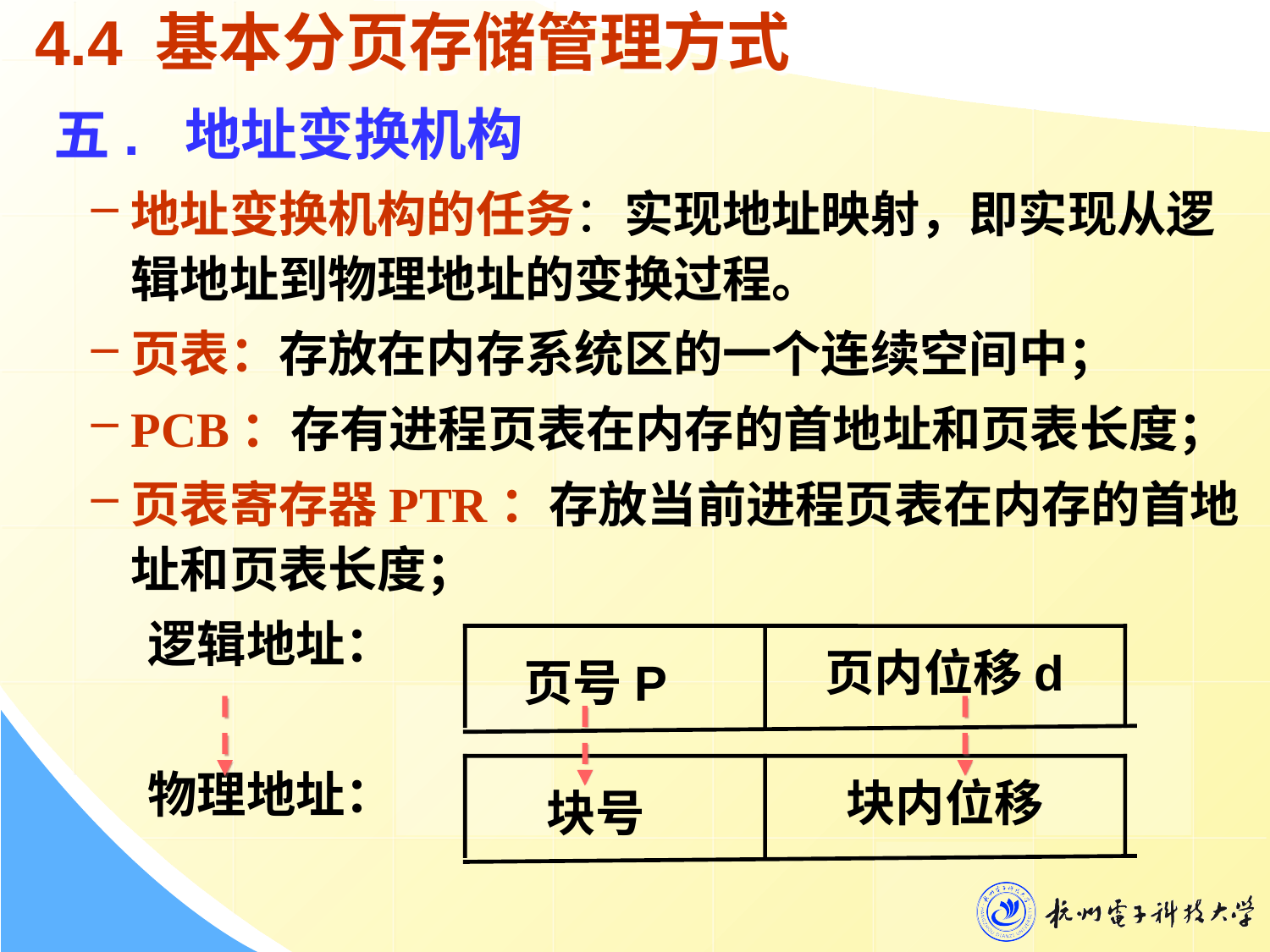

# 4.4 基本分页存储管理方式
 五.  地址变换机构
地址变换机构的任务：实现地址映射，即实现从逻辑地址到物理地址的变换过程。
页表：存放在内存系统区的一个连续空间中；
PCB：存有进程页表在内存的首地址和页表长度；
页表寄存器PTR：存放当前进程页表在内存的首地址和页表长度；
    逻辑地址：

    物理地址：

页内位移d
页号P

块内位移
块号